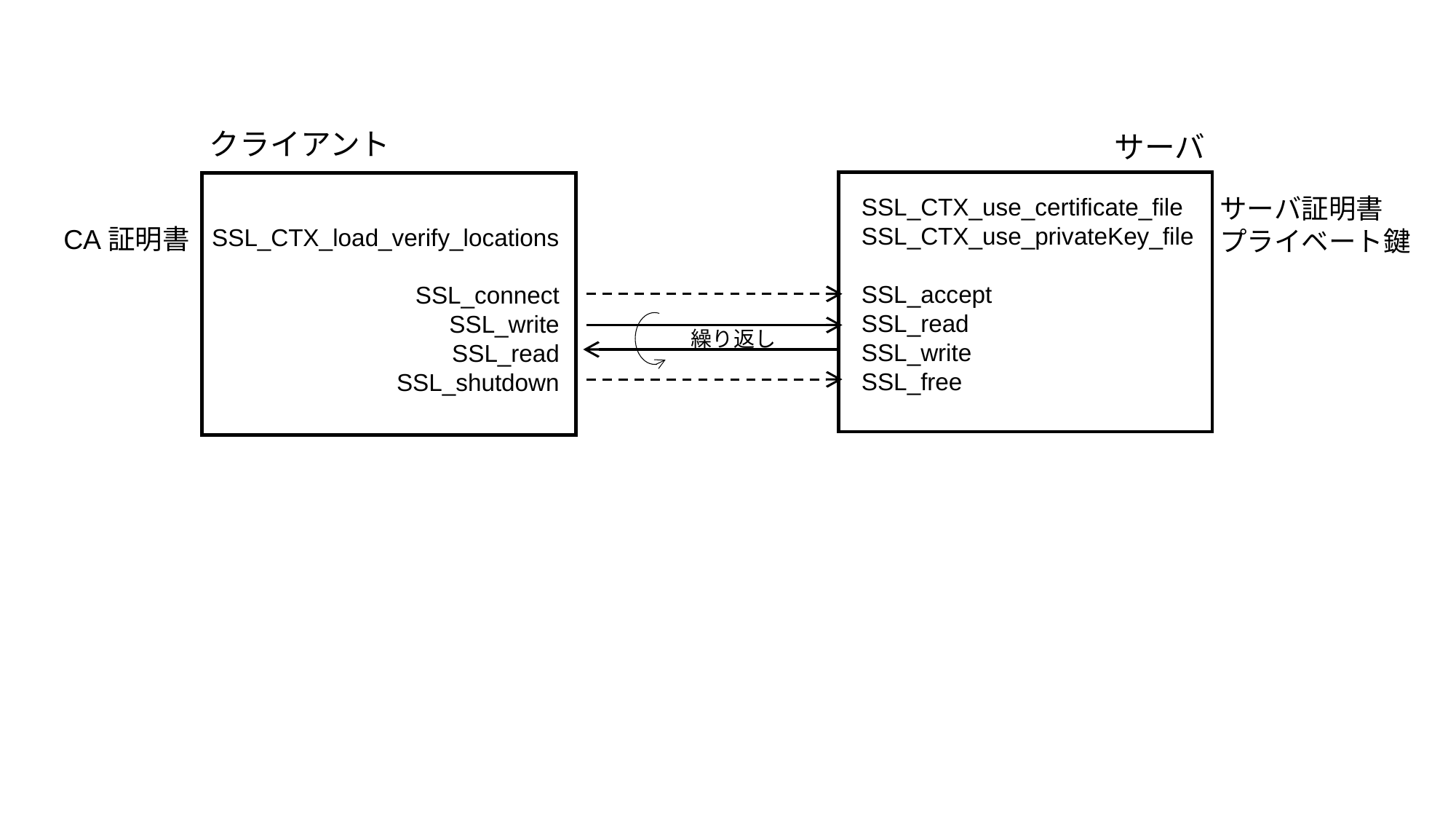

クライアント
サーバ

SSL_CTX_use_certificate_file
SSL_CTX_use_privateKey_file

SSL_accept
SSL_read
SSL_write
SSL_free
サーバ証明書
プライベート鍵
CA証明書
SSL_CTX_load_verify_locations

SSL_connect
SSL_write
SSL_read
SSL_shutdown

繰り返し